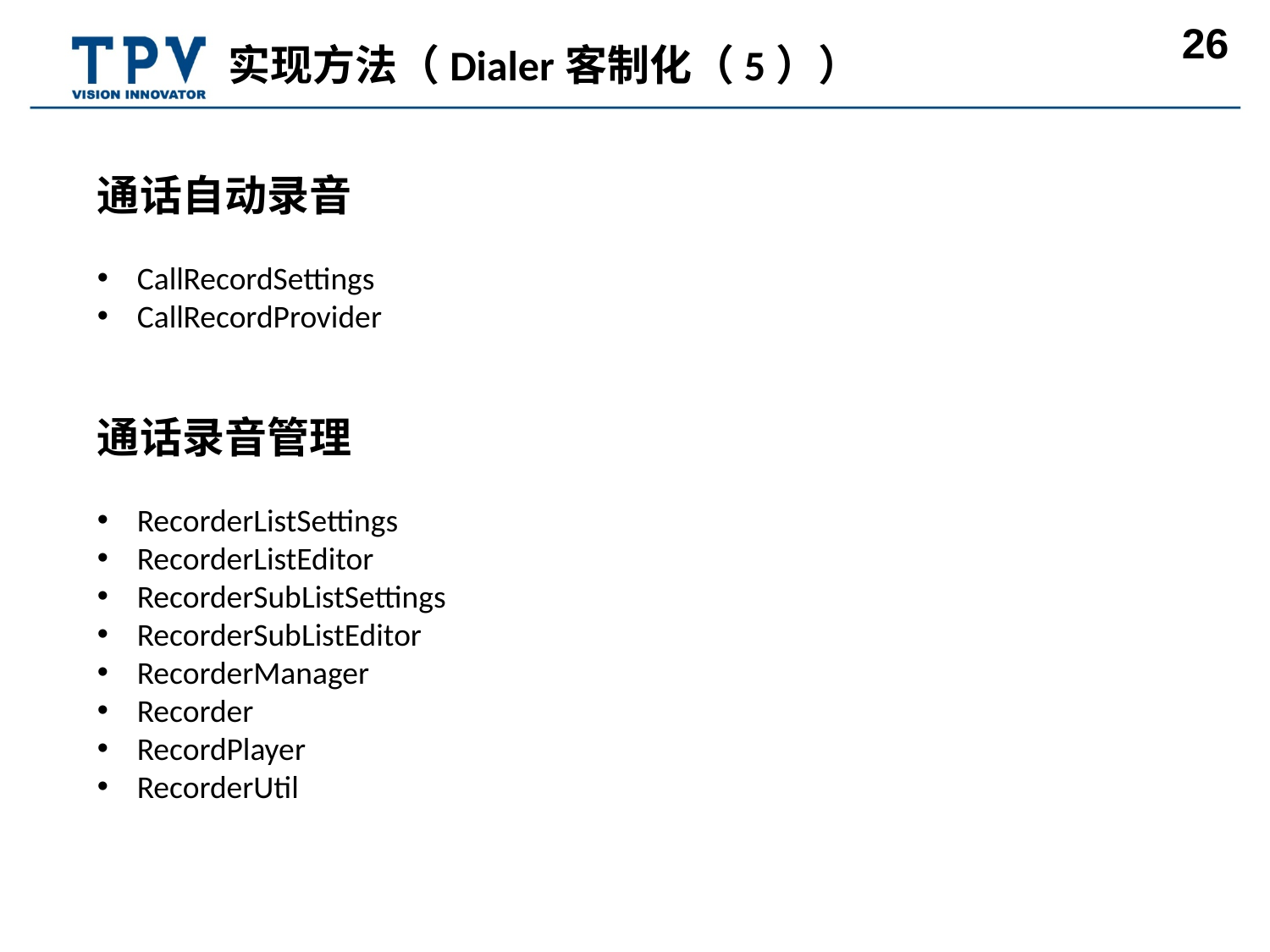

实现方法（Dialer客制化（5））
通话自动录音

CallRecordSettings
CallRecordProvider
通话录音管理

RecorderListSettings
RecorderListEditor
RecorderSubListSettings
RecorderSubListEditor
RecorderManager
Recorder
RecordPlayer
RecorderUtil